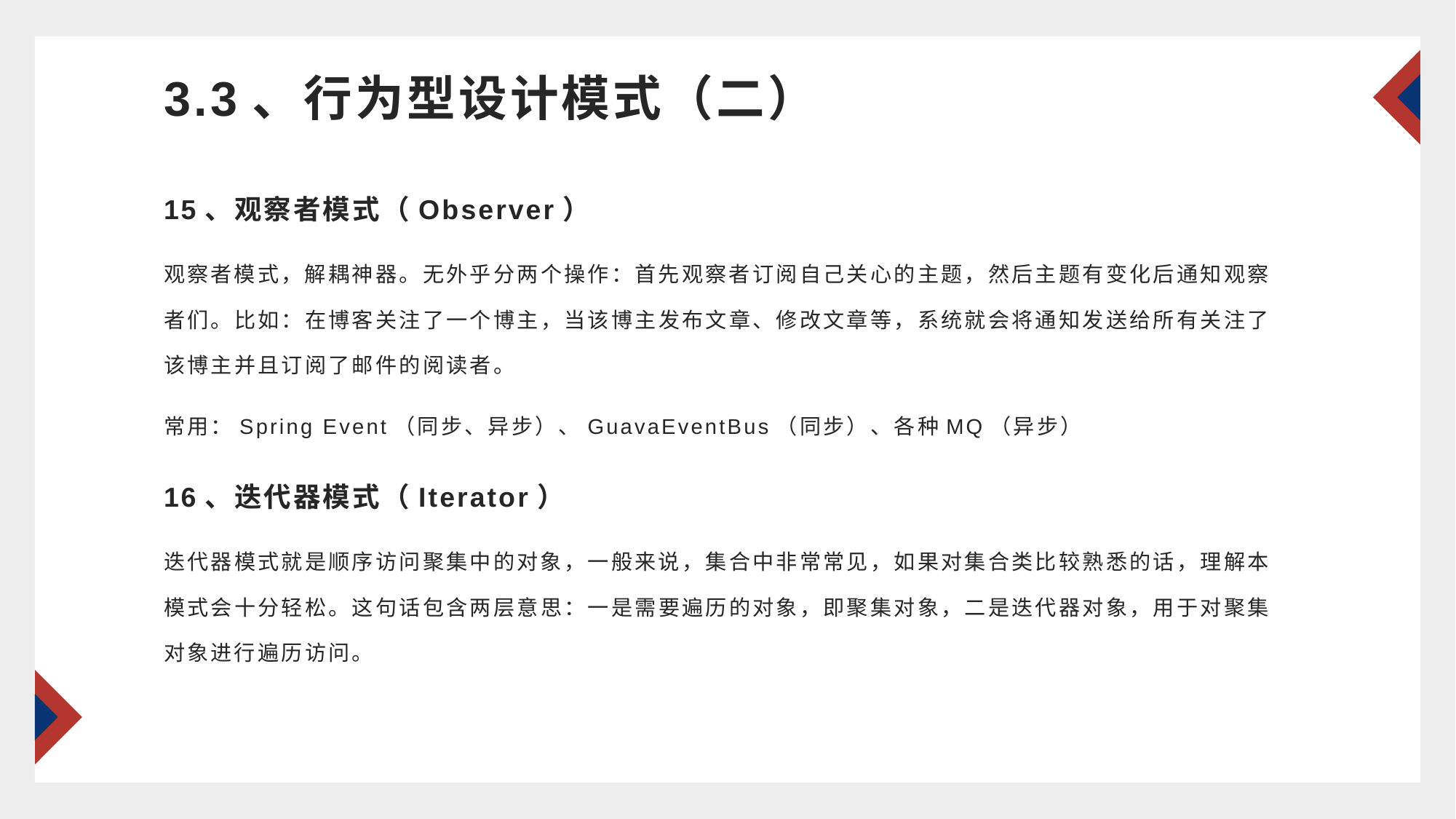

# 3.3、行为型设计模式（二）
15、观察者模式（Observer）
观察者模式，解耦神器。无外乎分两个操作：首先观察者订阅自己关心的主题，然后主题有变化后通知观察者们。比如：在博客关注了一个博主，当该博主发布文章、修改文章等，系统就会将通知发送给所有关注了该博主并且订阅了邮件的阅读者。
常用：Spring Event（同步、异步）、GuavaEventBus（同步）、各种MQ（异步）
16、迭代器模式（Iterator）
迭代器模式就是顺序访问聚集中的对象，一般来说，集合中非常常见，如果对集合类比较熟悉的话，理解本模式会十分轻松。这句话包含两层意思：一是需要遍历的对象，即聚集对象，二是迭代器对象，用于对聚集对象进行遍历访问。